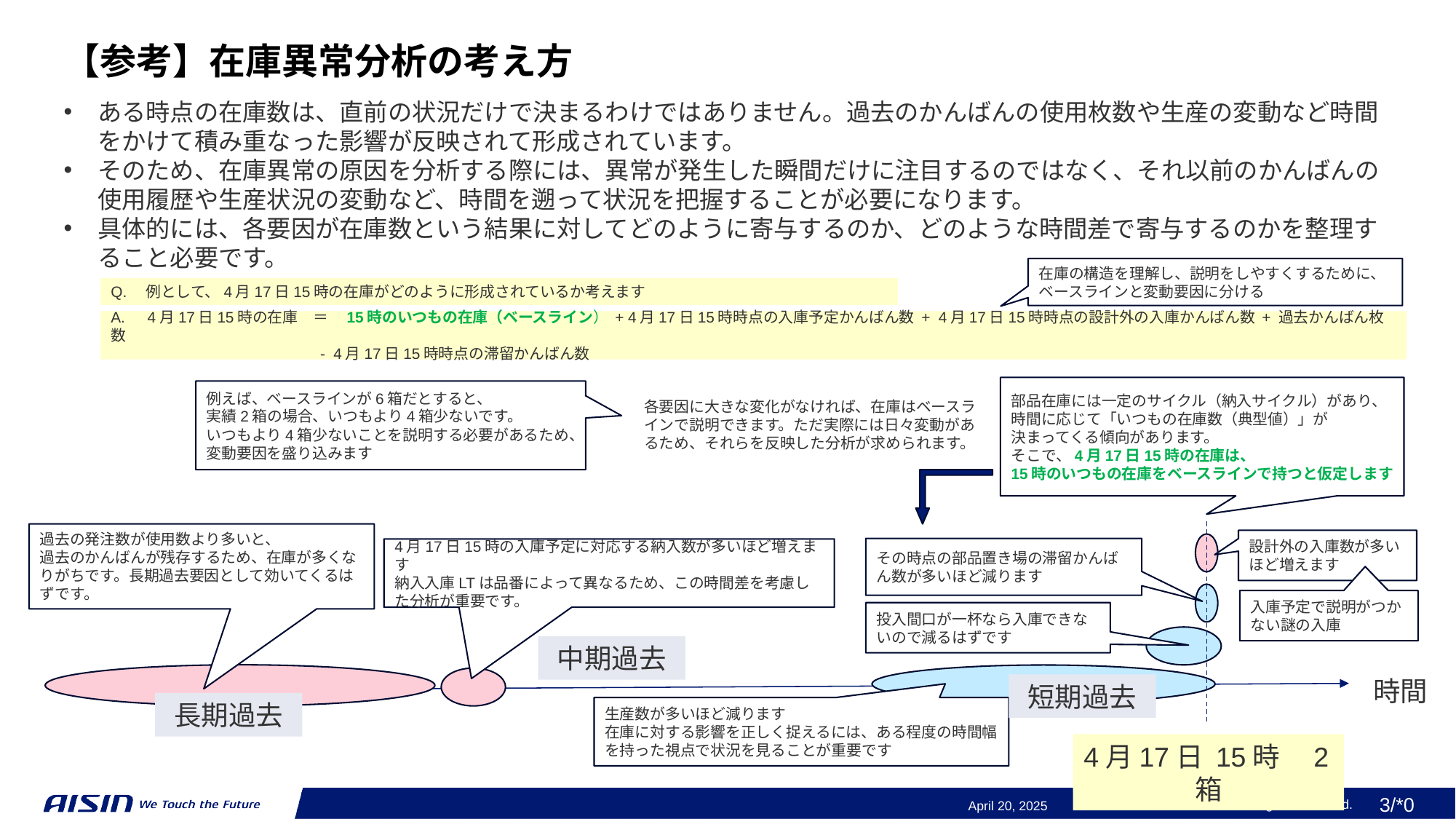

【参考】在庫異常分析の考え方
ある時点の在庫数は、直前の状況だけで決まるわけではありません。過去のかんばんの使用枚数や生産の変動など時間をかけて積み重なった影響が反映されて形成されています。
そのため、在庫異常の原因を分析する際には、異常が発生した瞬間だけに注目するのではなく、それ以前のかんばんの使用履歴や生産状況の変動など、時間を遡って状況を把握することが必要になります。
具体的には、各要因が在庫数という結果に対してどのように寄与するのか、どのような時間差で寄与するのかを整理すること必要です。
在庫の構造を理解し、説明をしやすくするために、
ベースラインと変動要因に分ける
Q.　例として、4月17日15時の在庫がどのように形成されているか考えます
A.　4月17日15時の在庫　＝　15時のいつもの在庫（ベースライン） + 4月17日15時時点の入庫予定かんばん数 +  4月17日15時時点の設計外の入庫かんばん数 + 過去かんばん枚数
                                                  -  4月17日15時時点の滞留かんばん数
部品在庫には一定のサイクル（納入サイクル）があり、
時間に応じて「いつもの在庫数（典型値）」が
決まってくる傾向があります。
そこで、4月17日15時の在庫は、
15時のいつもの在庫をベースラインで持つと仮定します
例えば、ベースラインが6箱だとすると、
実績2箱の場合、いつもより4箱少ないです。
いつもより4箱少ないことを説明する必要があるため、
変動要因を盛り込みます
各要因に大きな変化がなければ、在庫はベースラインで説明できます。ただ実際には日々変動があるため、それらを反映した分析が求められます。

過去の発注数が使用数より多いと、
過去のかんばんが残存するため、在庫が多くなりがちです。長期過去要因として効いてくるはずです。
設計外の入庫数が多いほど増えます

その時点の部品置き場の滞留かんばん数が多いほど減ります
4月17日15時の入庫予定に対応する納入数が多いほど増えます
納入入庫LTは品番によって異なるため、この時間差を考慮した分析が重要です。

入庫予定で説明がつかない謎の入庫
投入間口が一杯なら入庫できないので減るはずです

中期過去

時間
短期過去
長期過去
生産数が多いほど減ります
在庫に対する影響を正しく捉えるには、ある程度の時間幅を持った視点で状況を見ることが重要です
4月17日 15時　2箱
April 20, 2025